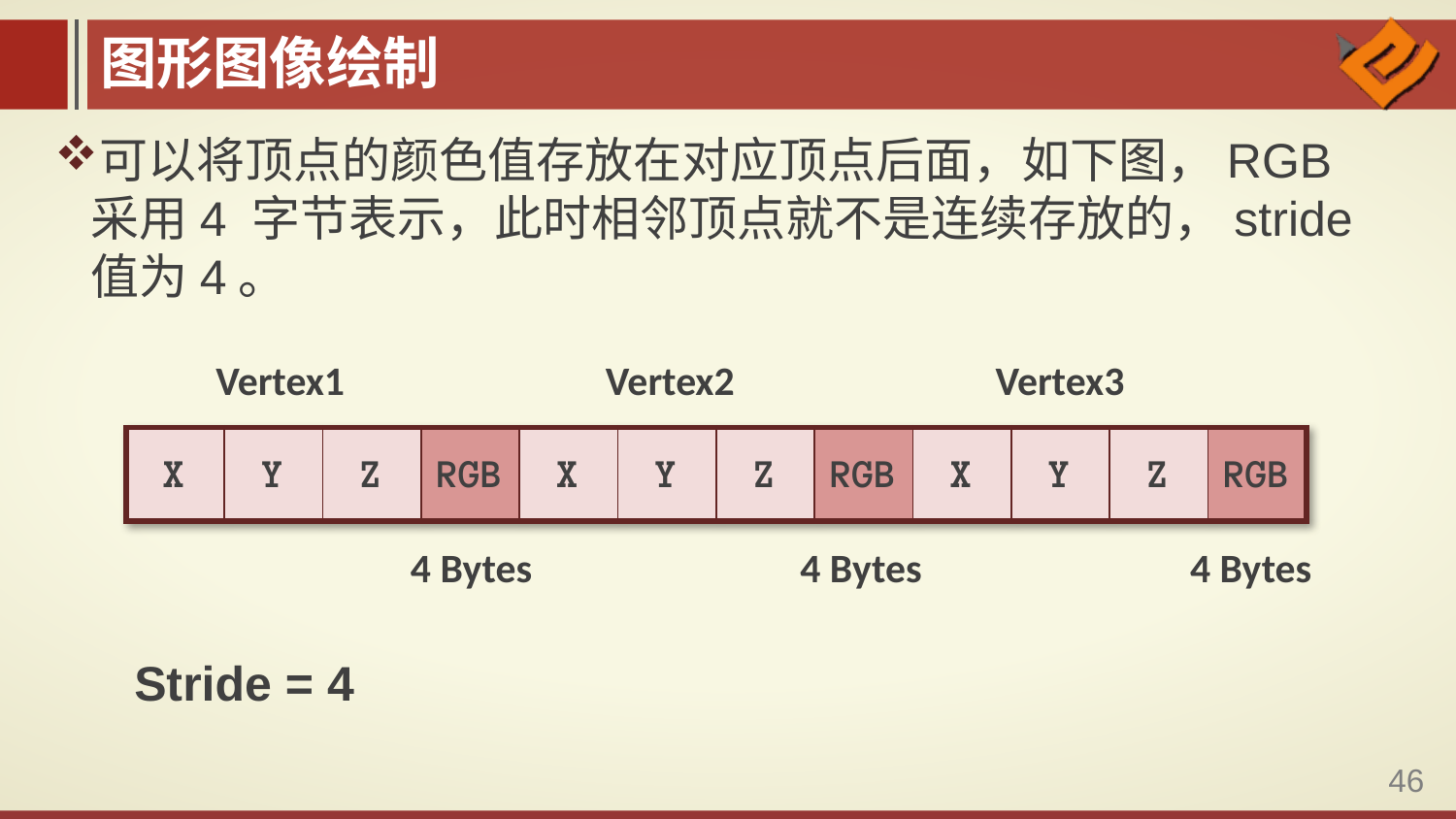

图形图像绘制
可以将顶点的颜色值存放在对应顶点后面，如下图，RGB 采用4 字节表示，此时相邻顶点就不是连续存放的，stride 值为4。
Vertex1
Vertex2
Vertex3
| X | Y | Z | RGB | X | Y | Z | RGB | X | Y | Z | RGB |
| --- | --- | --- | --- | --- | --- | --- | --- | --- | --- | --- | --- |
4 Bytes
4 Bytes
4 Bytes
Stride = 4